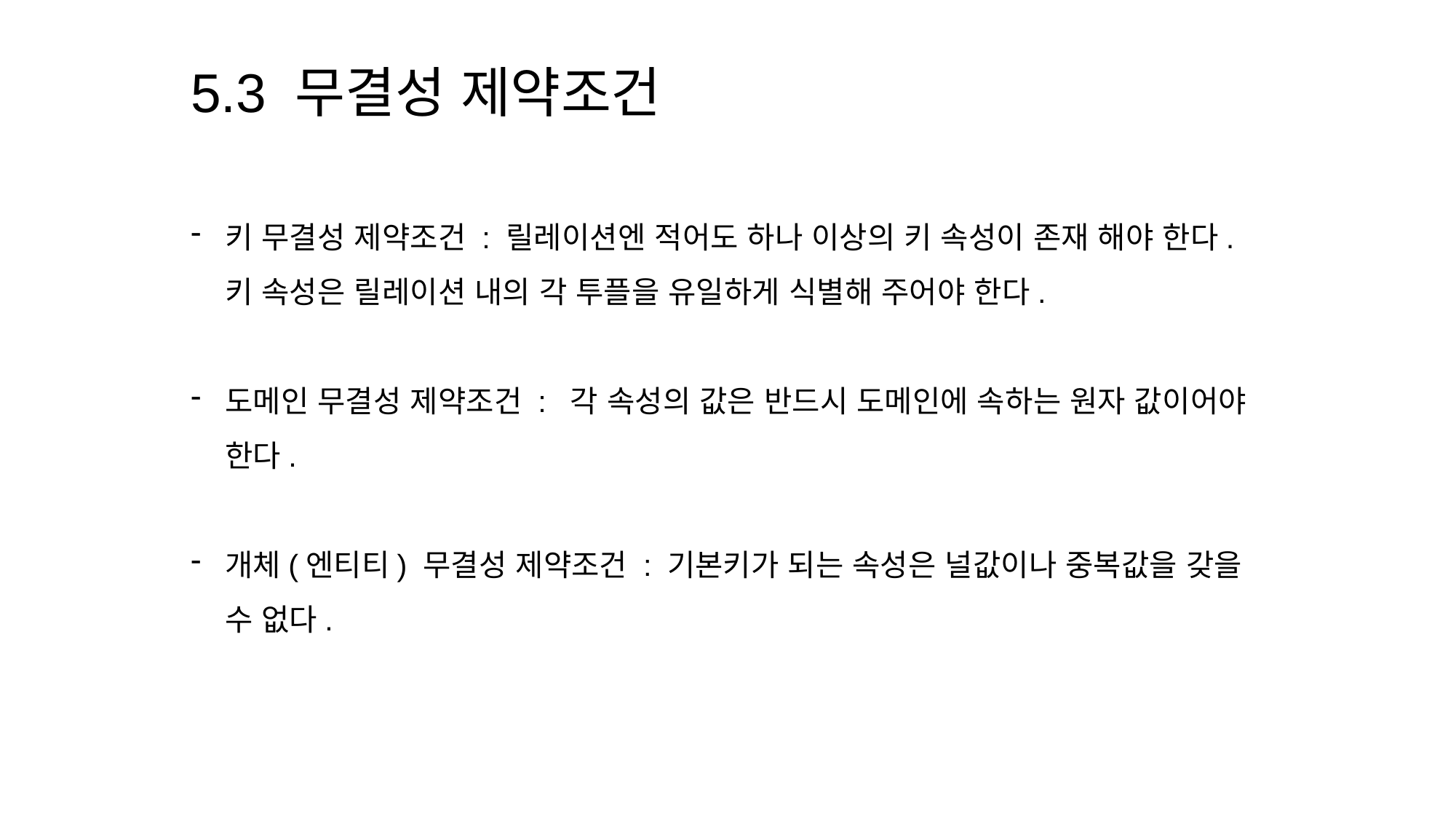

5.3 무결성 제약조건
키 무결성 제약조건 : 릴레이션엔 적어도 하나 이상의 키 속성이 존재 해야 한다. 키 속성은 릴레이션 내의 각 투플을 유일하게 식별해 주어야 한다.

도메인 무결성 제약조건 :  각 속성의 값은 반드시 도메인에 속하는 원자 값이어야 한다.

개체(엔티티) 무결성 제약조건 : 기본키가 되는 속성은 널값이나 중복값을 갖을 수 없다.